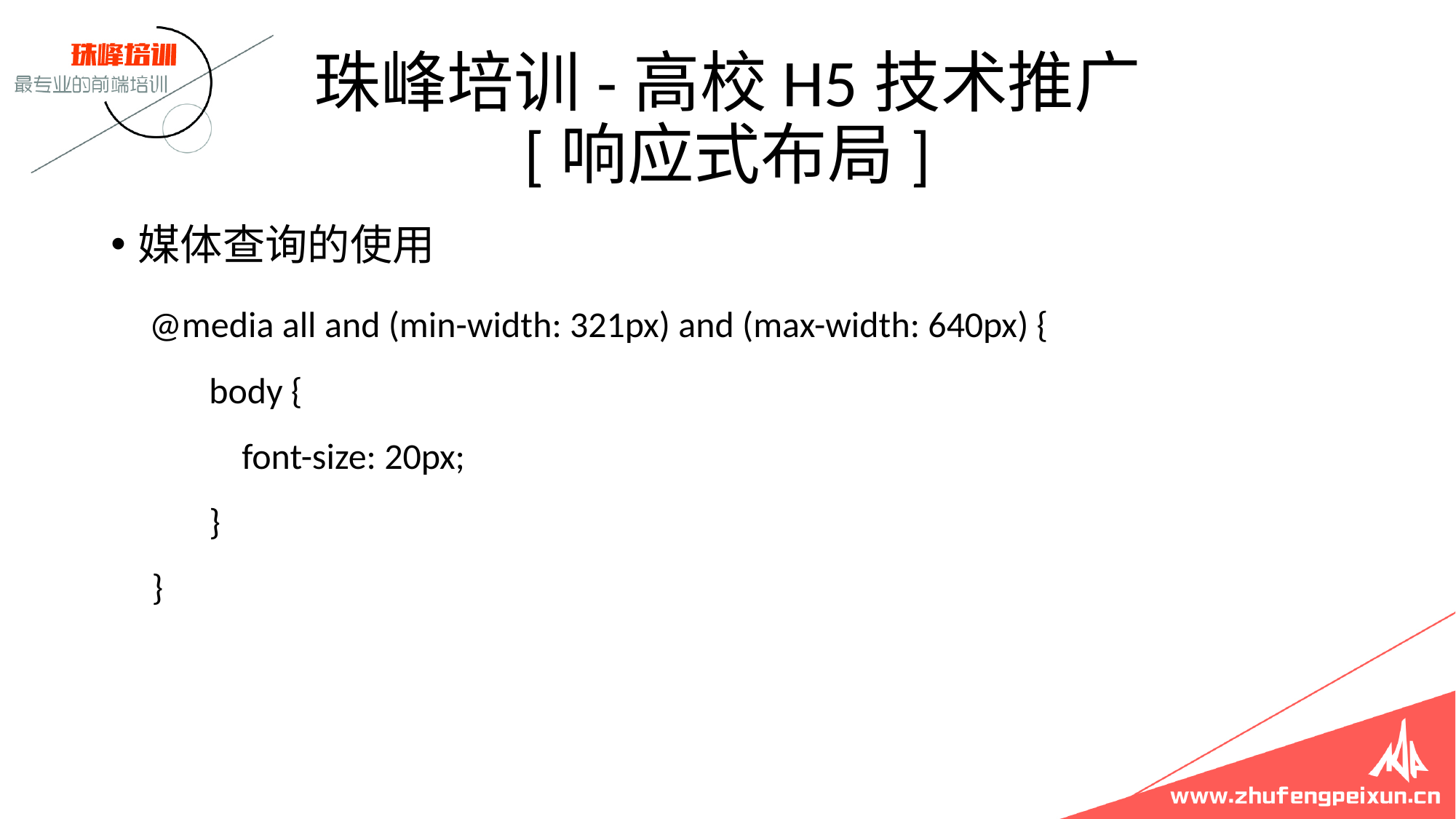

# 珠峰培训-高校H5技术推广 [响应式布局]
媒体查询的使用
    @media all and (min-width: 321px) and (max-width: 640px) {
            body {
                font-size: 20px;
            }
     }